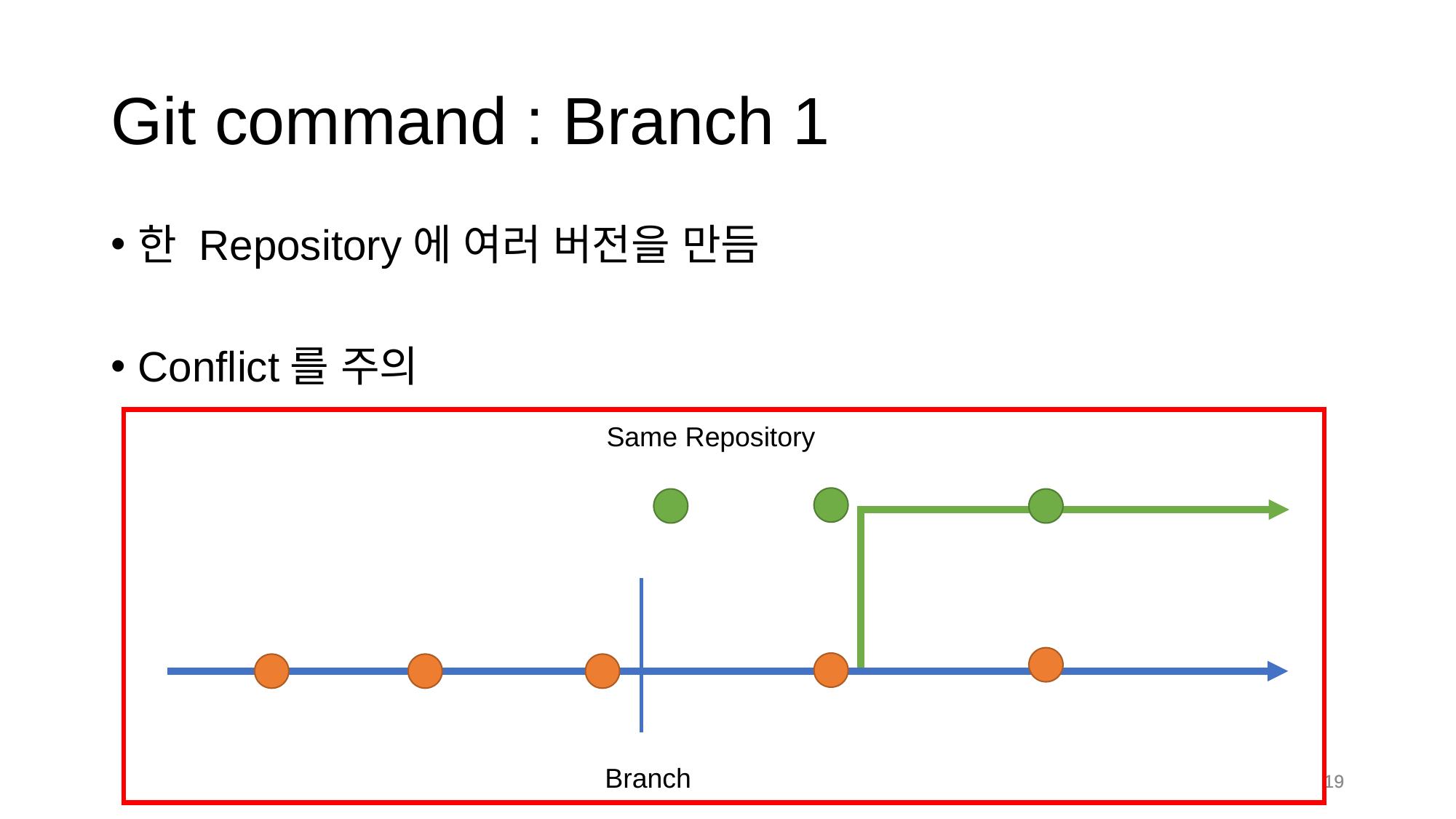

# Git command : Branch 1
한 Repository에 여러 버전을 만듬

Conflict를 주의

Same Repository

Branch
19
19